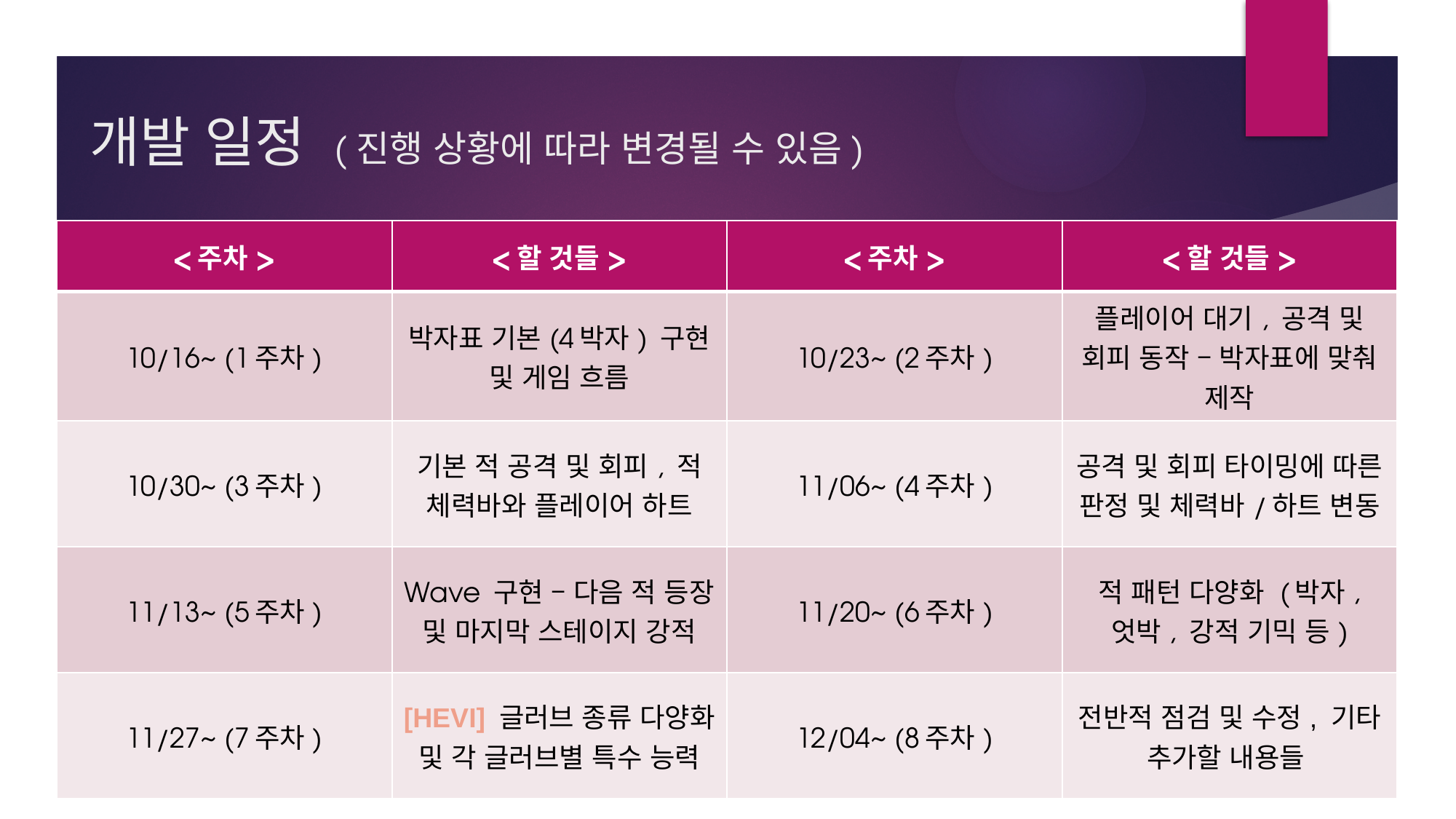

# 개발 일정 (진행 상황에 따라 변경될 수 있음)
| <주차> | <할 것들> | <주차> | <할 것들> |
| --- | --- | --- | --- |
| 10/16~ (1주차) | 박자표 기본(4박자) 구현 및 게임 흐름 | 10/23~ (2주차) | 플레이어 대기, 공격 및 회피 동작 – 박자표에 맞춰 제작 |
| 10/30~ (3주차) | 기본 적 공격 및 회피, 적 체력바와 플레이어 하트 | 11/06~ (4주차) | 공격 및 회피 타이밍에 따른 판정 및 체력바/하트 변동 |
| 11/13~ (5주차) | Wave 구현 – 다음 적 등장 및 마지막 스테이지 강적 | 11/20~ (6주차) | 적 패턴 다양화 (박자, 엇박, 강적 기믹 등) |
| 11/27~ (7주차) | [HEVI] 글러브 종류 다양화 및 각 글러브별 특수 능력 | 12/04~ (8주차) | 전반적 점검 및 수정, 기타 추가할 내용들 |